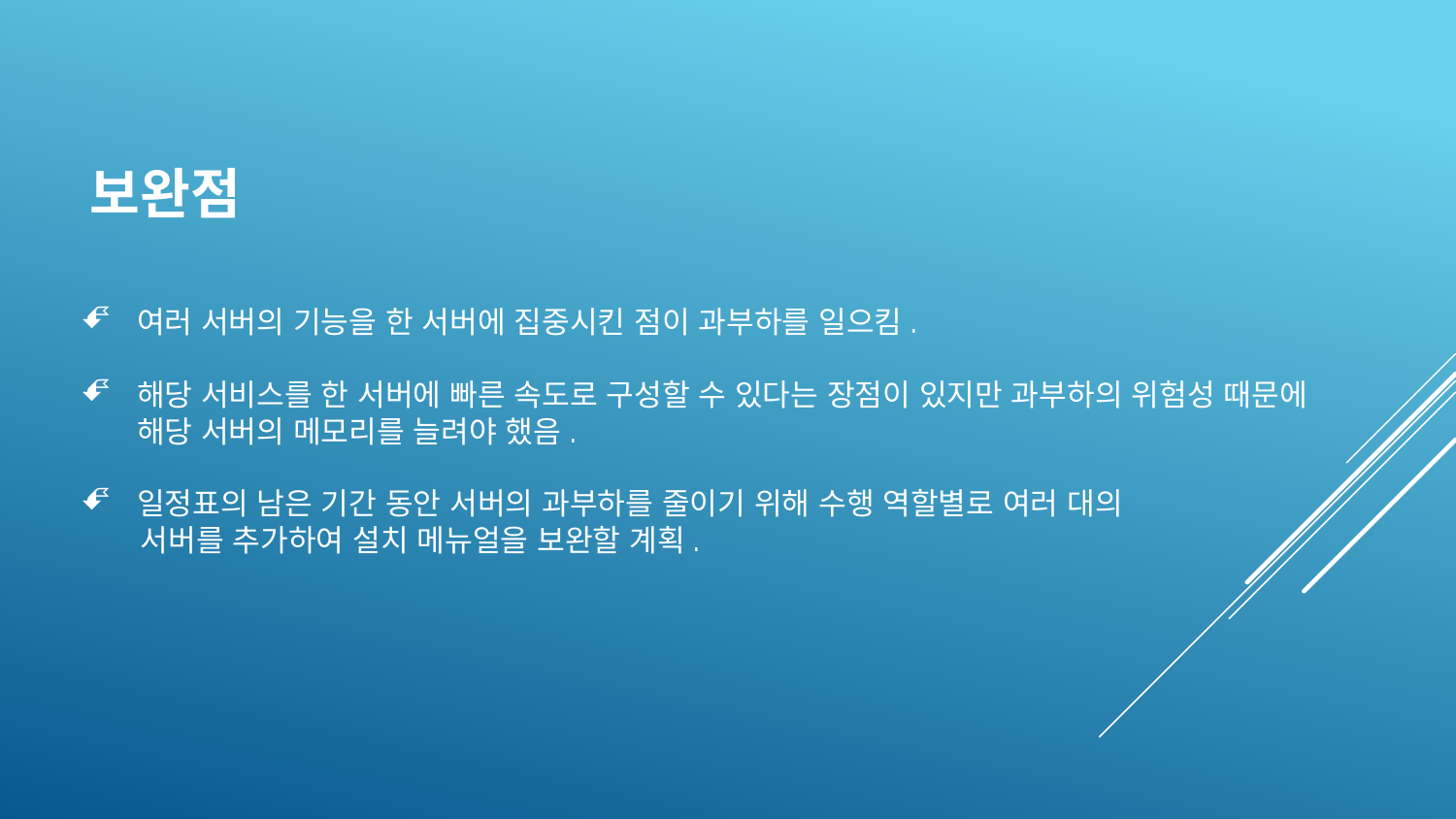

# 보완점
여러 서버의 기능을 한 서버에 집중시킨 점이 과부하를 일으킴.

해당 서비스를 한 서버에 빠른 속도로 구성할 수 있다는 장점이 있지만 과부하의 위험성 때문에 해당 서버의 메모리를 늘려야 했음.

일정표의 남은 기간 동안 서버의 과부하를 줄이기 위해 수행 역할별로 여러 대의
      서버를 추가하여 설치 메뉴얼을 보완할 계획.